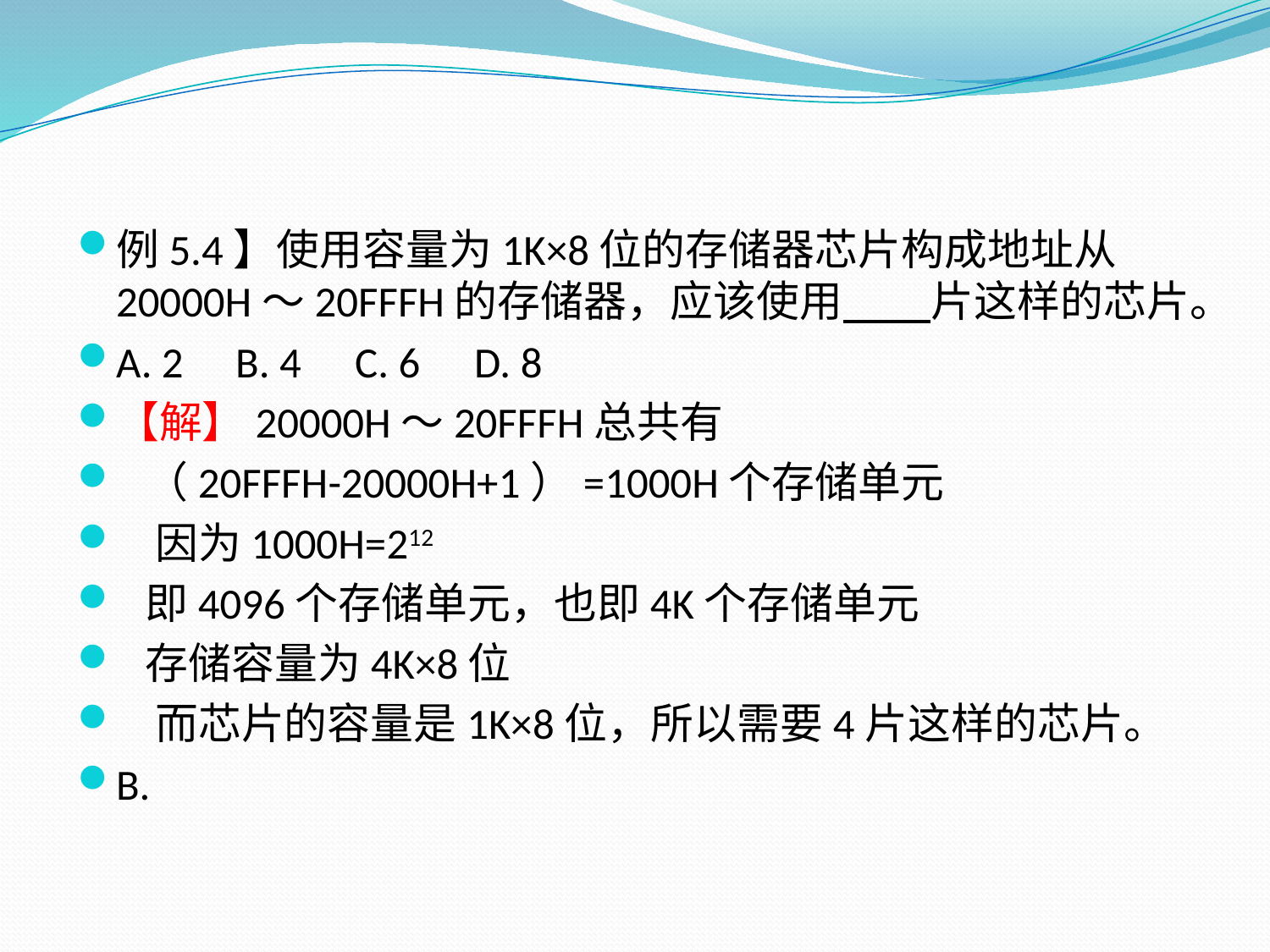

例5.4】使用容量为1K×8位的存储器芯片构成地址从20000H～20FFFH的存储器，应该使用         片这样的芯片。
A. 2		B. 4		C. 6		D. 8
【解】20000H～20FFFH总共有
  （20FFFH-20000H+1）=1000H个存储单元
   因为1000H=212
  即4096个存储单元，也即4K个存储单元
  存储容量为4K×8位
   而芯片的容量是1K×8位，所以需要4片这样的芯片。
B.